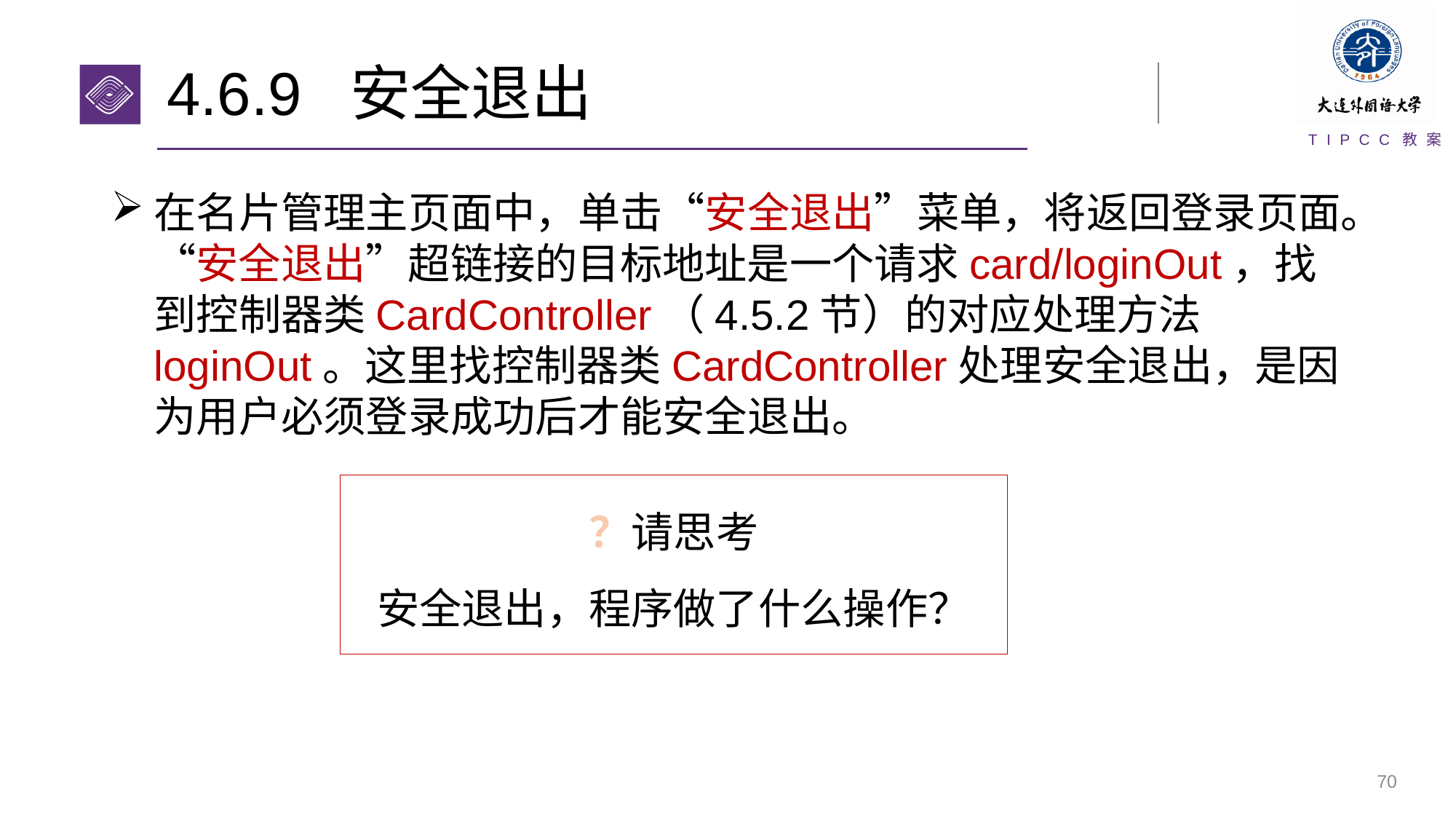

# 4.6.9  安全退出
在名片管理主页面中，单击“安全退出”菜单，将返回登录页面。“安全退出”超链接的目标地址是一个请求card/loginOut，找到控制器类CardController（4.5.2节）的对应处理方法loginOut。这里找控制器类CardController处理安全退出，是因为用户必须登录成功后才能安全退出。
？请思考
安全退出，程序做了什么操作？
70